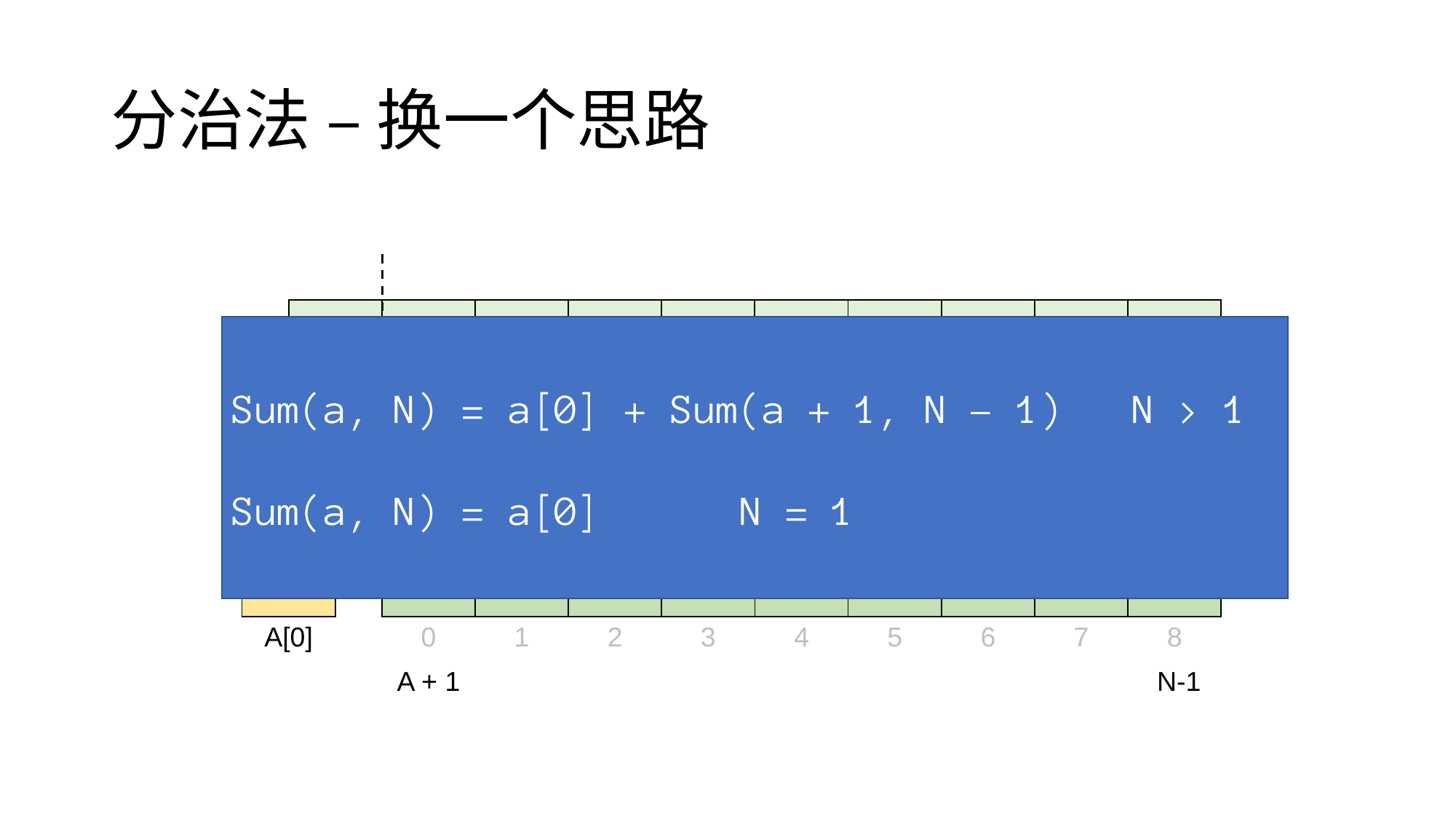

# 分治法 – 换一个思路
|  |  |  |  |  |  |  |  |  |  |
| --- | --- | --- | --- | --- | --- | --- | --- | --- | --- |
Sum(a, N) = a[0] + Sum(a + 1, N – 1)   N > 1

Sum(a, N) = a[0]      N = 1
| 0 | 1 | 2 | 3 | 4 | 5 | 6 | 7 | 8 | 9 |
| --- | --- | --- | --- | --- | --- | --- | --- | --- | --- |
| A |
| --- |
| N |
| --- |
|  |
| --- |
|  |  |  |  |  |  |  |  |  |
| --- | --- | --- | --- | --- | --- | --- | --- | --- |
| A[0] |
| --- |
| 0 | 1 | 2 | 3 | 4 | 5 | 6 | 7 | 8 |
| --- | --- | --- | --- | --- | --- | --- | --- | --- |
| N-1 |
| --- |
| A + 1 |
| --- |